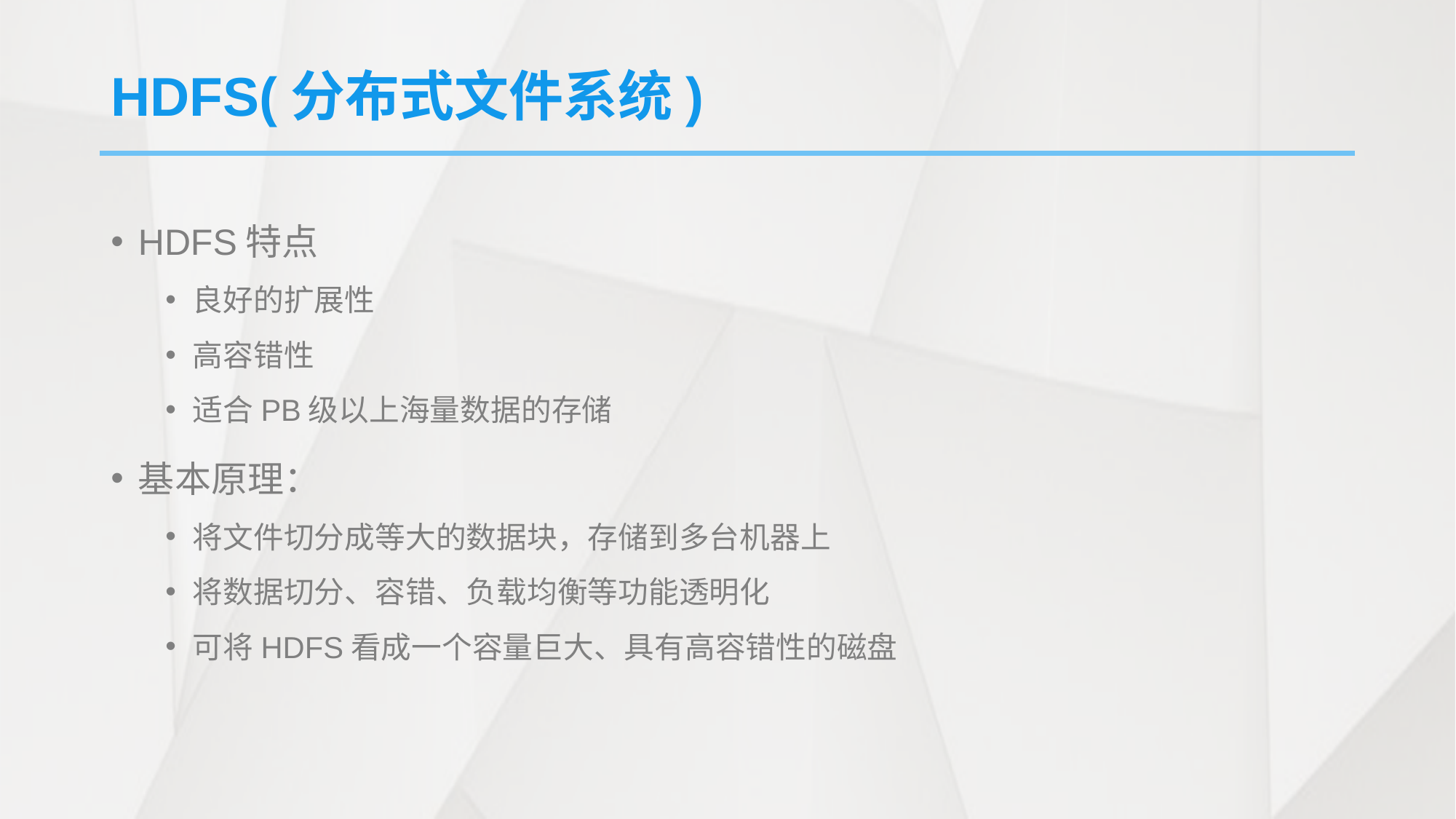

# HDFS(分布式文件系统)
HDFS特点
良好的扩展性
高容错性
适合PB级以上海量数据的存储
基本原理：
将文件切分成等大的数据块，存储到多台机器上
将数据切分、容错、负载均衡等功能透明化
可将HDFS看成一个容量巨大、具有高容错性的磁盘